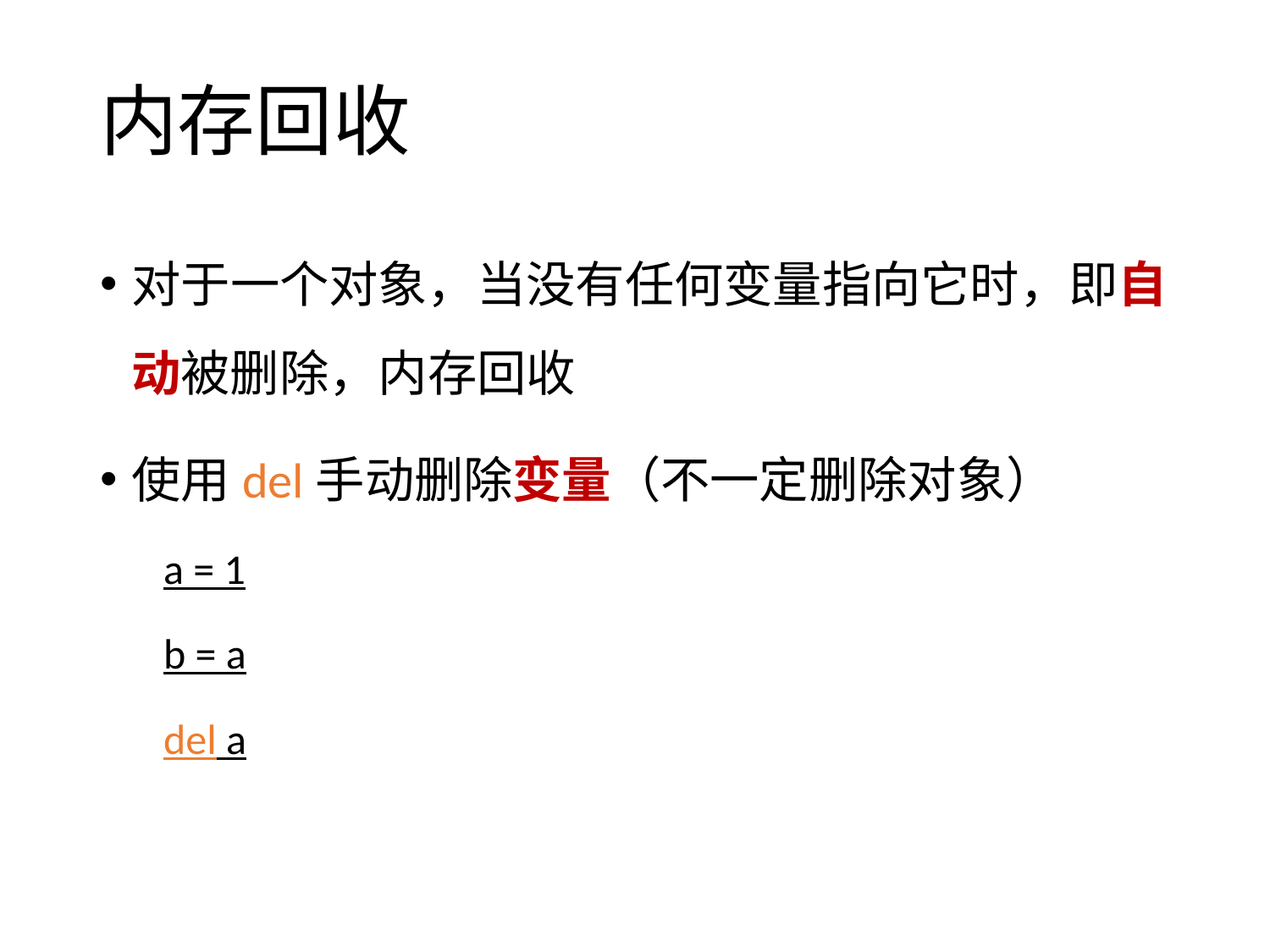

# 内存回收
对于一个对象，当没有任何变量指向它时，即自动被删除，内存回收
使用del手动删除变量（不一定删除对象）
a = 1
b = a
del a